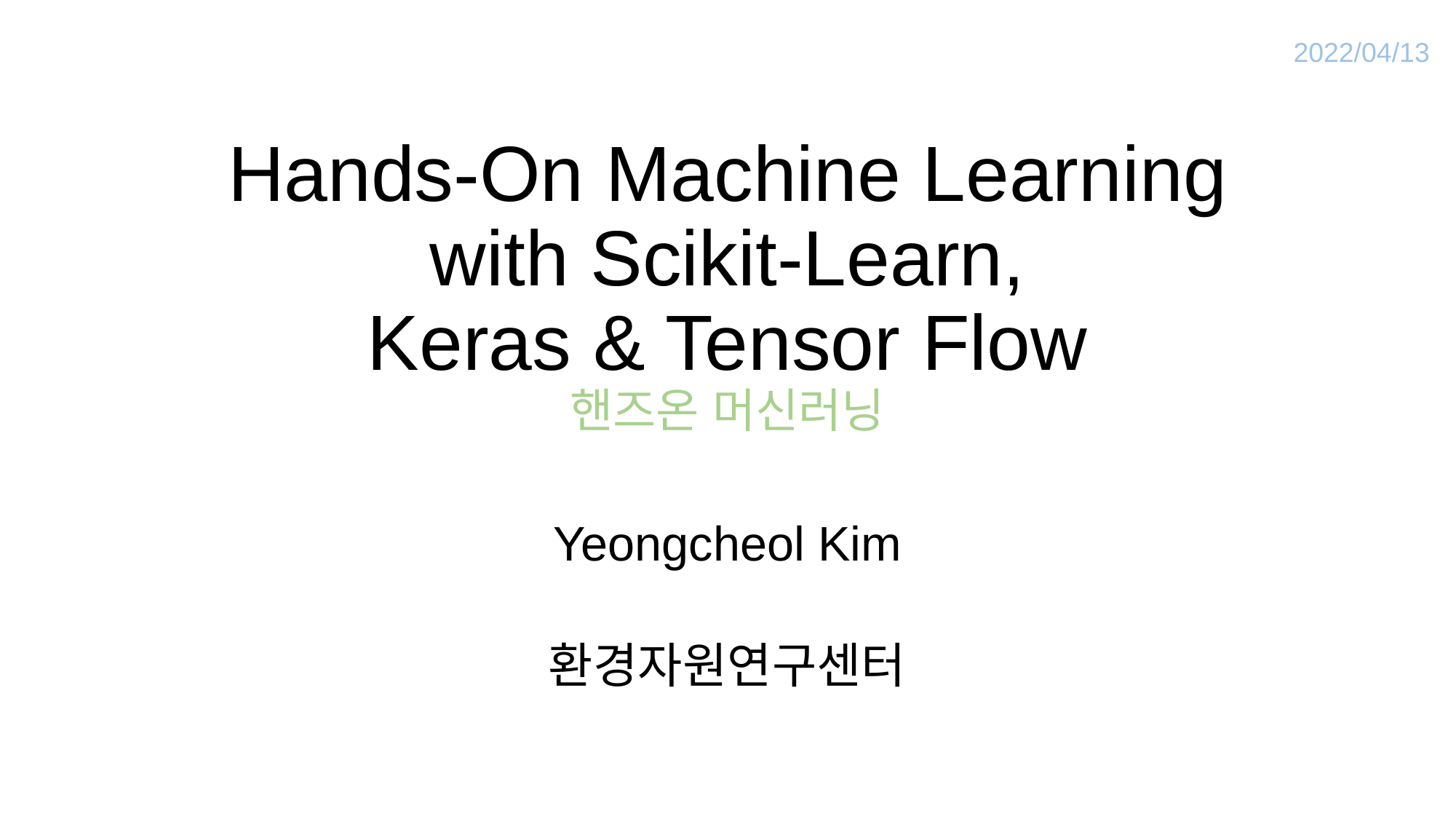

2022/04/13
# Hands-On Machine Learning with Scikit-Learn, Keras & Tensor Flow 핸즈온 머신러닝
Yeongcheol Kim

환경자원연구센터